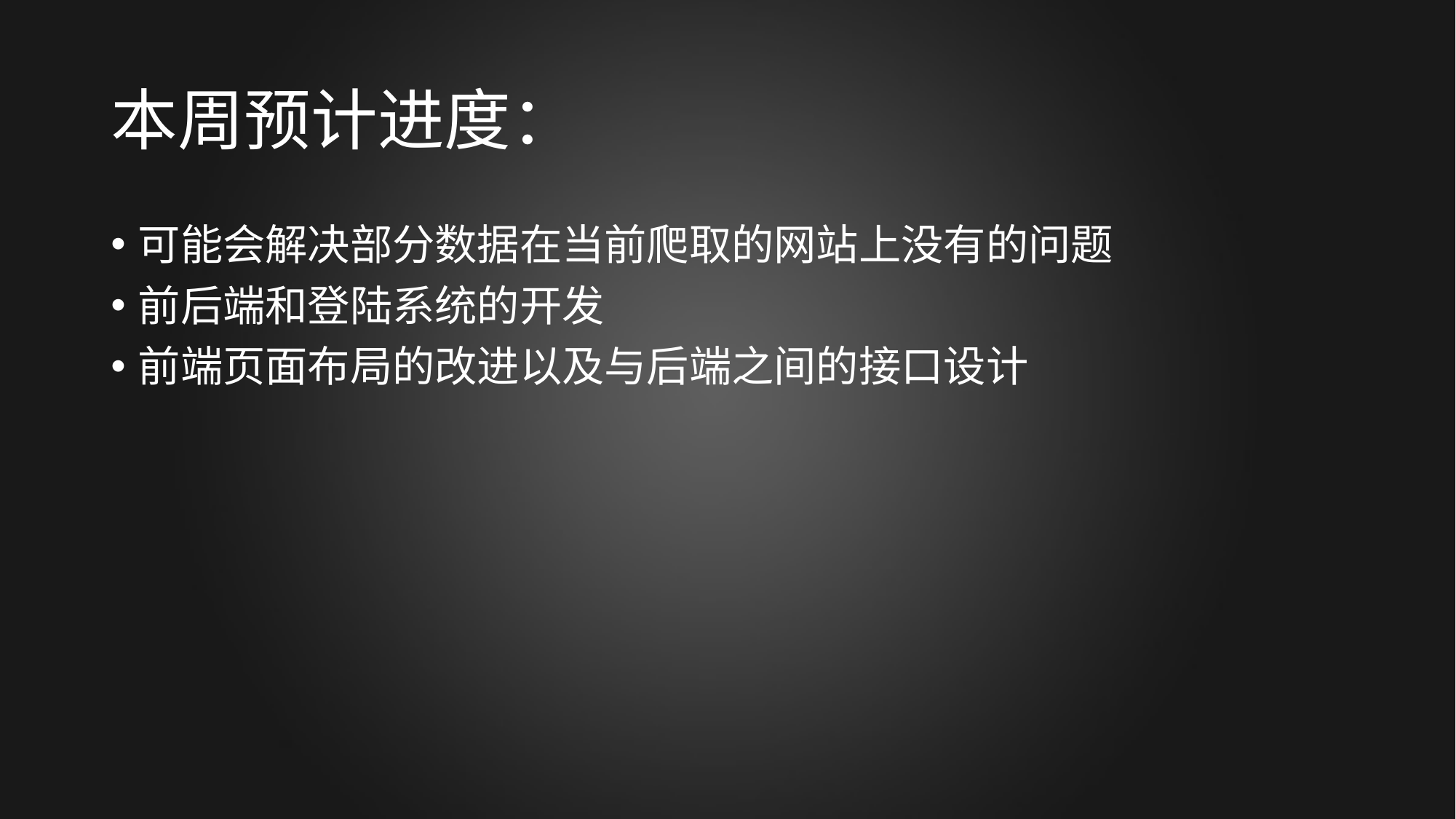

# 本周预计进度：
可能会解决部分数据在当前爬取的网站上没有的问题
前后端和登陆系统的开发
前端页面布局的改进以及与后端之间的接口设计